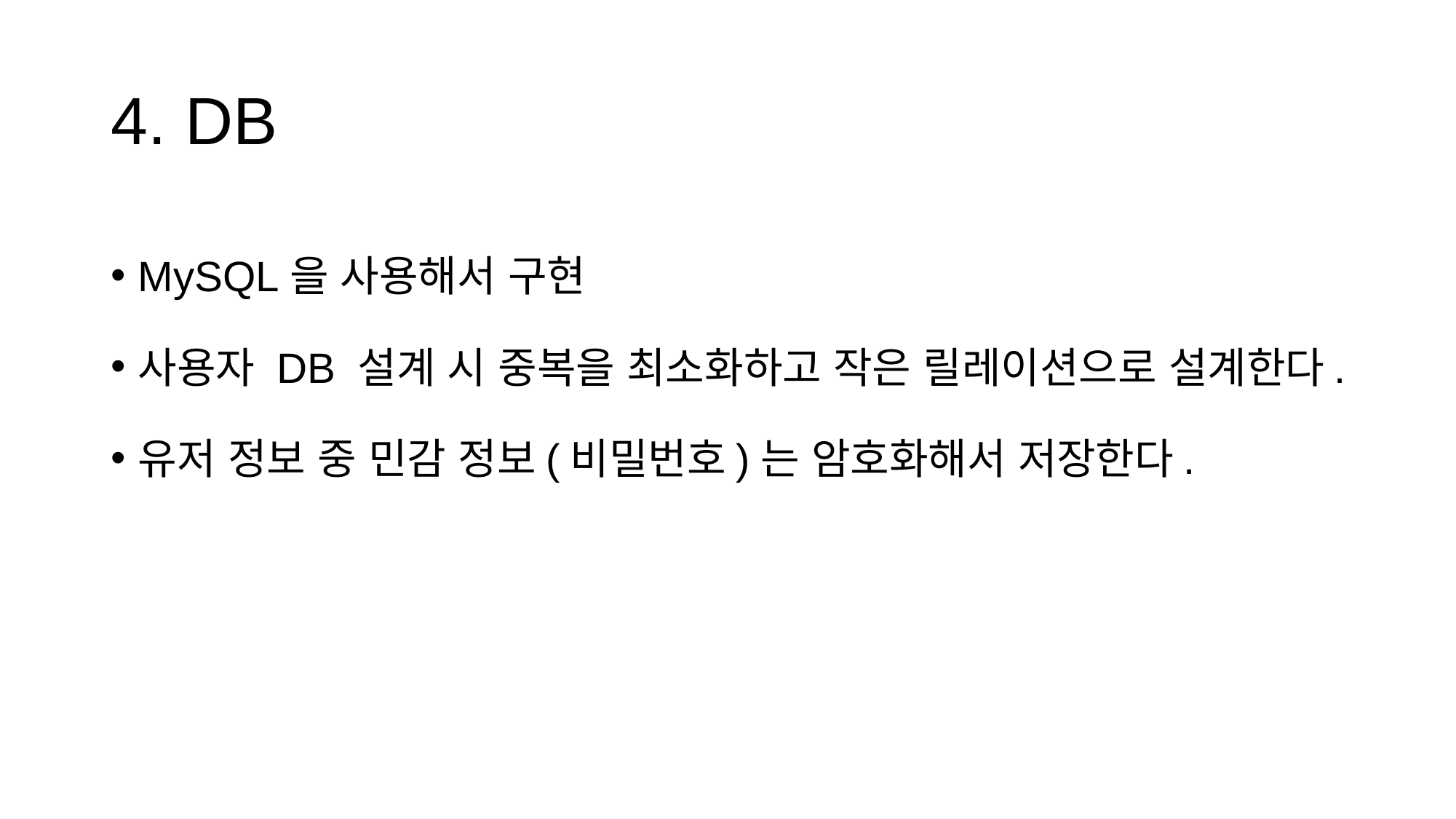

# 4. DB
MySQL을 사용해서 구현
사용자 DB 설계 시 중복을 최소화하고 작은 릴레이션으로 설계한다.
유저 정보 중 민감 정보(비밀번호)는 암호화해서 저장한다.